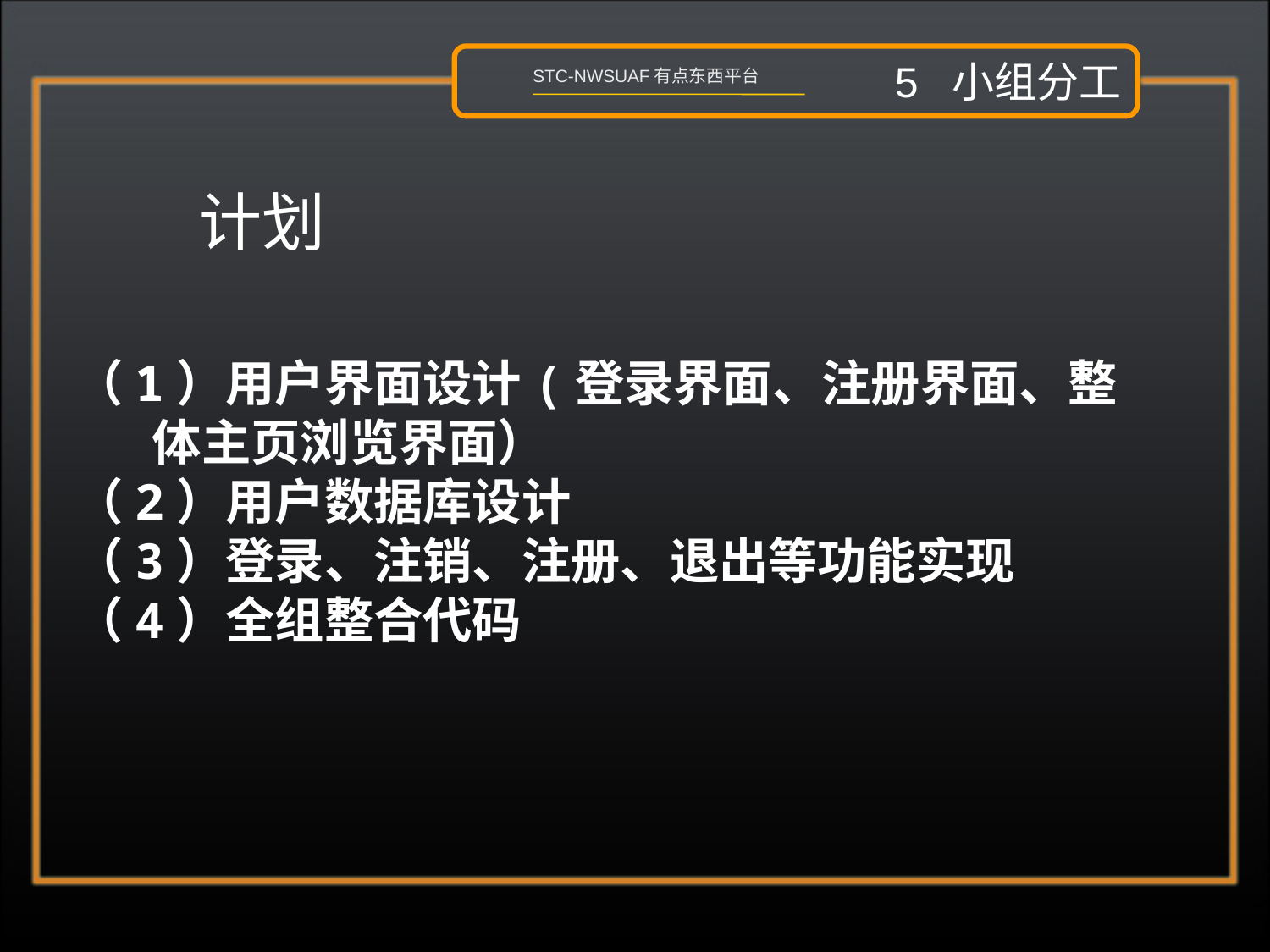

5  小组分工
STC-NWSUAF有点东西平台

        计划
（1）用户界面设计(登录界面、注册界面、整         体主页浏览界面）
（2）用户数据库设计
（3）登录、注销、注册、退出等功能实现
（4）全组整合代码